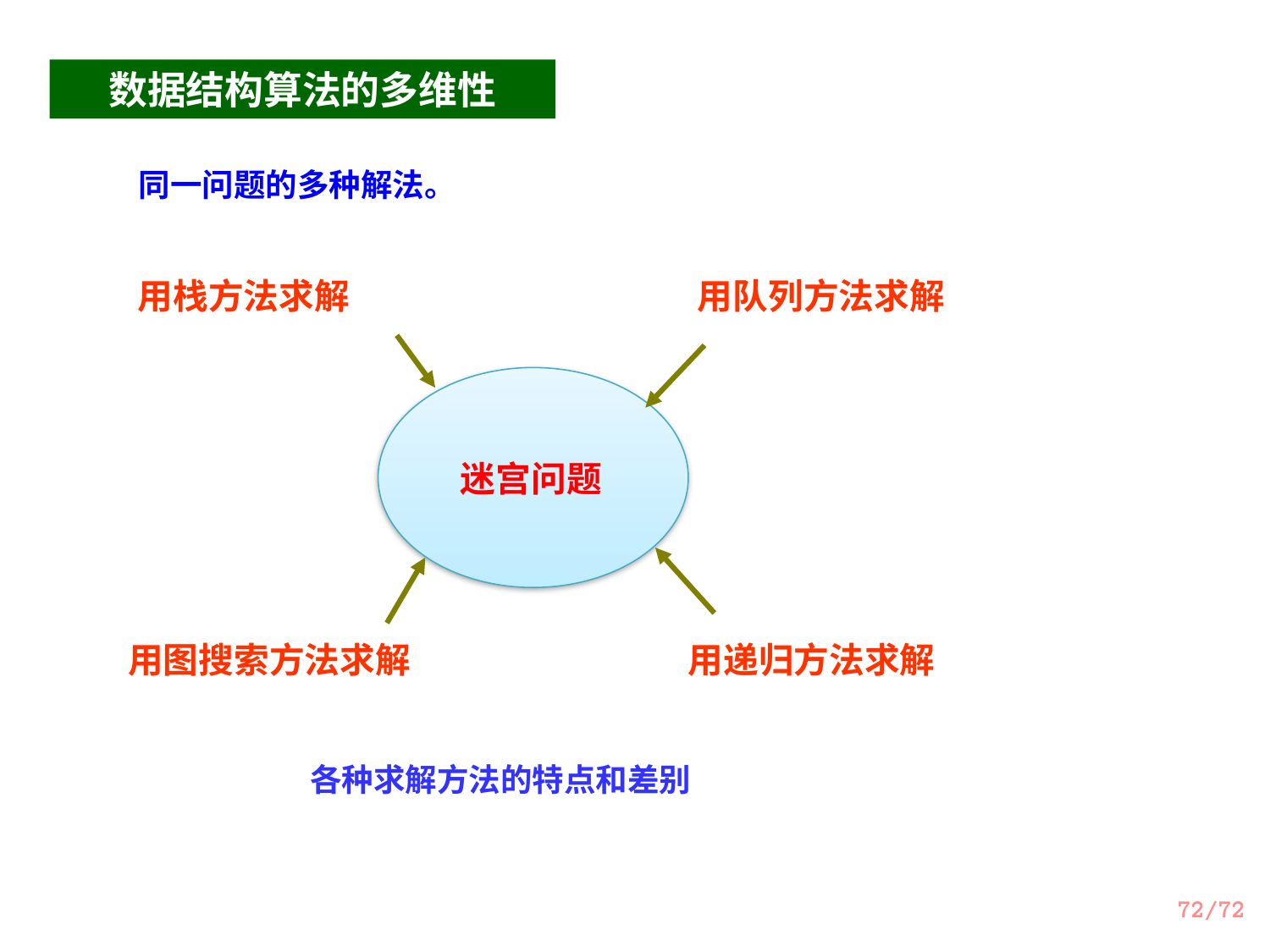

数据结构算法的多维性
同一问题的多种解法。
用栈方法求解

用队列方法求解

  迷宫问题

用递归方法求解

用图搜索方法求解
各种求解方法的特点和差别
72/72